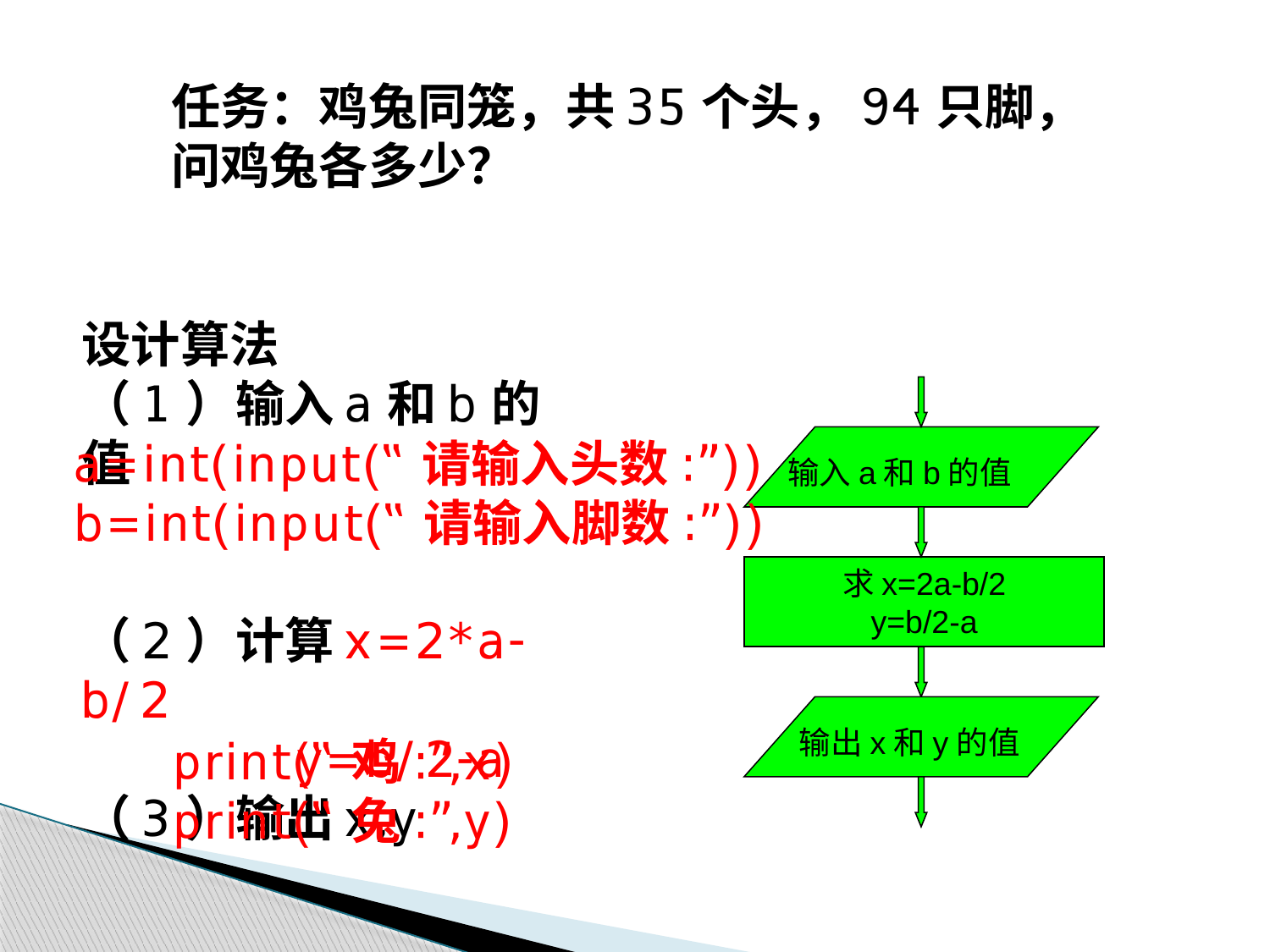

任务：鸡兔同笼，共35个头，94只脚，问鸡兔各多少？
设计算法
（1）输入a和b的值

（2）计算x=2*a-b/2
               y=b/2-a
（3）输出x,y

输入a和b的值

求x=2a-b/2
y=b/2-a

输出x和y的值

a=int(input(“请输入头数:”))
b=int(input(“请输入脚数:”))
print(“鸡:”,x)
print(“兔:”,y)